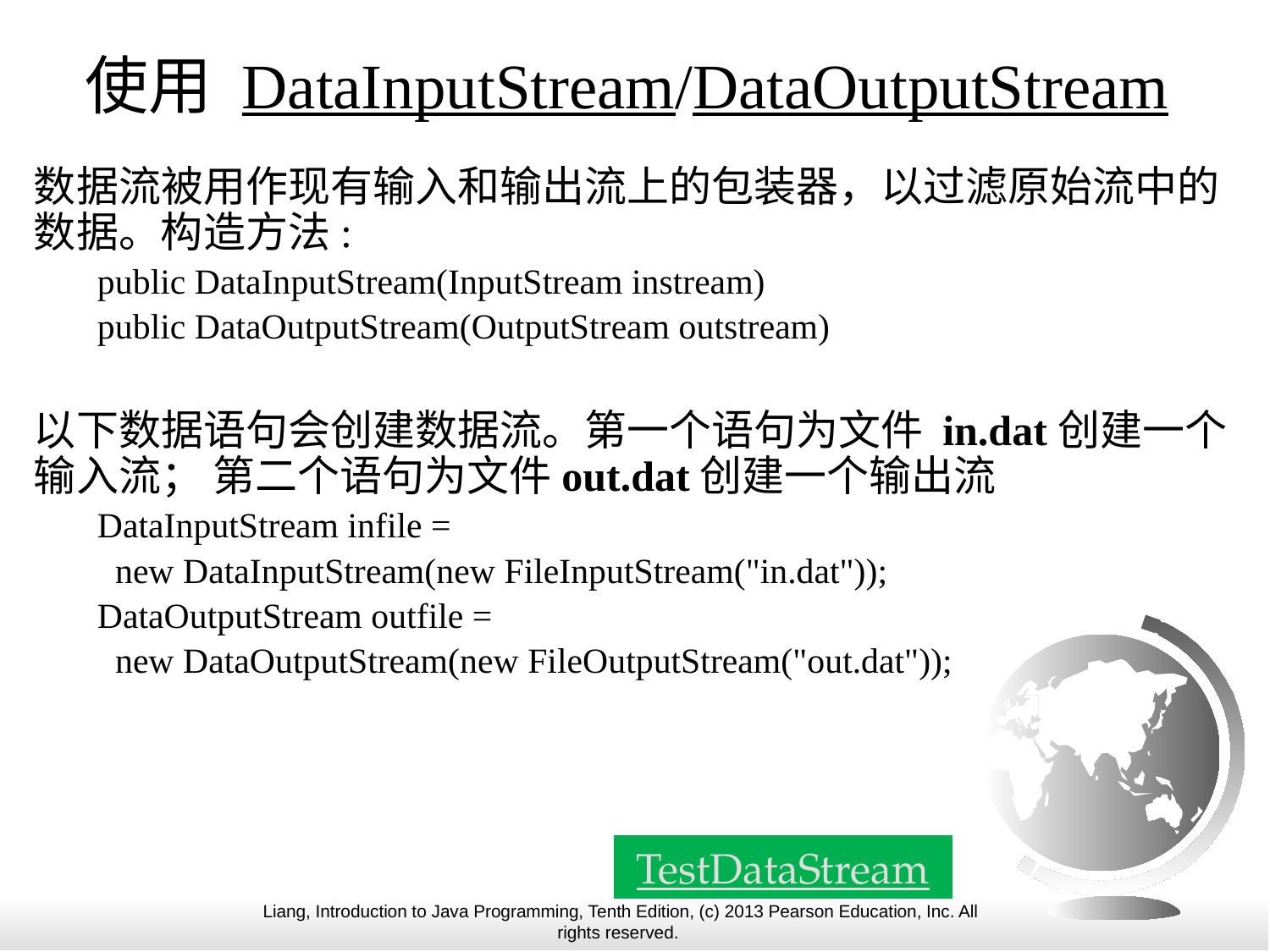

# 使用 DataInputStream/DataOutputStream
数据流被用作现有输入和输出流上的包装器，以过滤原始流中的数据。构造方法:
public DataInputStream(InputStream instream)
public DataOutputStream(OutputStream outstream)

以下数据语句会创建数据流。第一个语句为文件 in.dat创建一个输入流； 第二个语句为文件out.dat创建一个输出流
DataInputStream infile =
  new DataInputStream(new FileInputStream("in.dat"));
DataOutputStream outfile =
  new DataOutputStream(new FileOutputStream("out.dat"));

TestDataStream
18